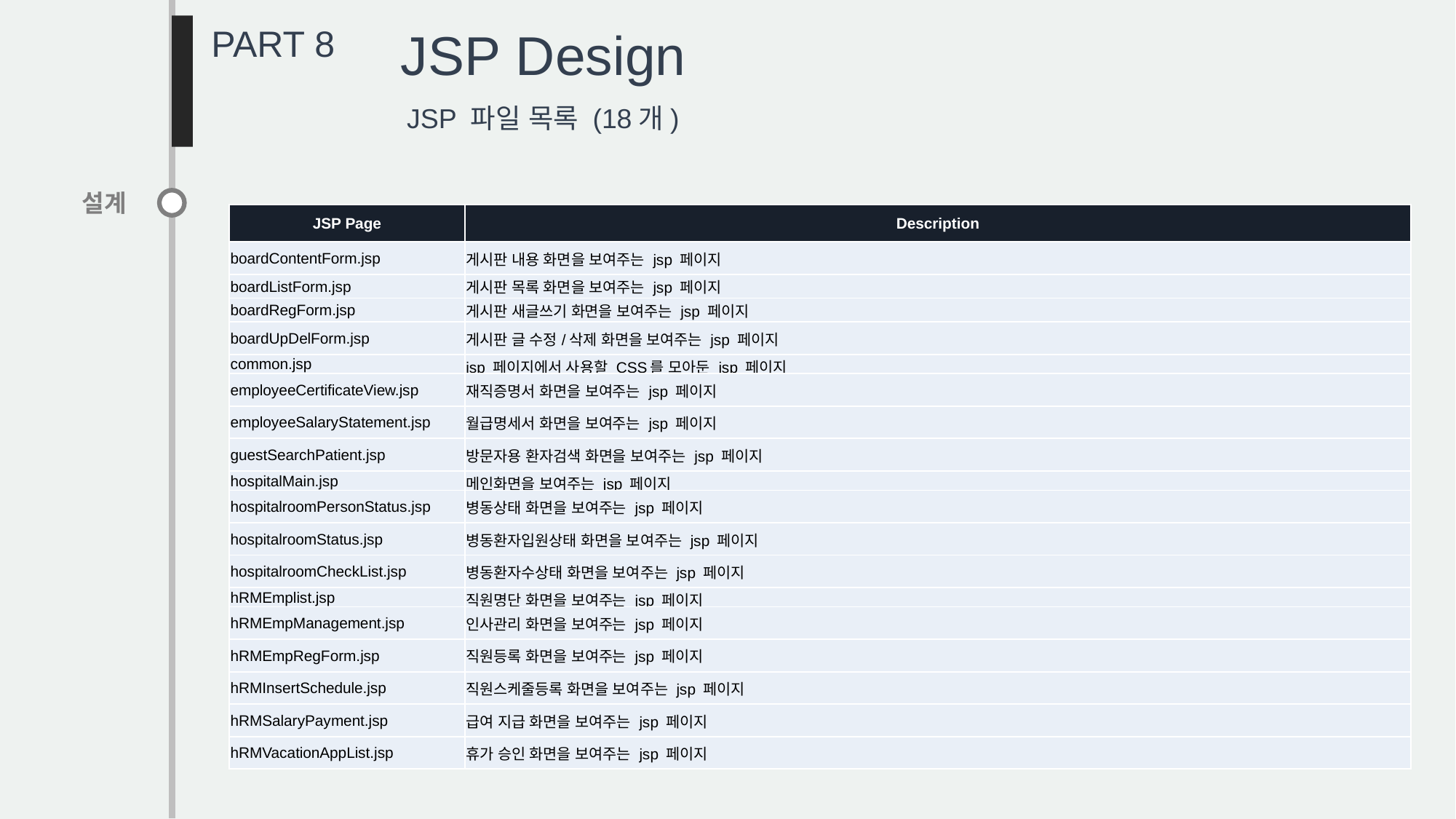

PART 8
JSP Design

JSP 파일 목록 (18개)

설계

| JSP Page | Description |
| --- | --- |
| boardContentForm.jsp | 게시판 내용 화면을 보여주는 jsp 페이지 |
| boardListForm.jsp | 게시판 목록 화면을 보여주는 jsp 페이지 |
| boardRegForm.jsp | 게시판 새글쓰기 화면을 보여주는 jsp 페이지 |
| boardUpDelForm.jsp | 게시판 글 수정/삭제 화면을 보여주는 jsp 페이지 |
| common.jsp | jsp 페이지에서 사용할 CSS를 모아둔 jsp 페이지 |
| employeeCertificateView.jsp | 재직증명서 화면을 보여주는 jsp 페이지 |
| employeeSalaryStatement.jsp | 월급명세서 화면을 보여주는 jsp 페이지 |
| guestSearchPatient.jsp | 방문자용 환자검색 화면을 보여주는 jsp 페이지 |
| hospitalMain.jsp | 메인화면을 보여주는 jsp 페이지 |
| hospitalroomPersonStatus.jsp | 병동상태 화면을 보여주는 jsp 페이지 |
| hospitalroomStatus.jsp | 병동환자입원상태 화면을 보여주는 jsp 페이지 |
| hospitalroomCheckList.jsp | 병동환자수상태 화면을 보여주는 jsp 페이지 |
| hRMEmplist.jsp | 직원명단 화면을 보여주는 jsp 페이지 |
| hRMEmpManagement.jsp | 인사관리 화면을 보여주는 jsp 페이지 |
| hRMEmpRegForm.jsp | 직원등록 화면을 보여주는 jsp 페이지 |
| hRMInsertSchedule.jsp | 직원스케줄등록 화면을 보여주는 jsp 페이지 |
| hRMSalaryPayment.jsp | 급여 지급 화면을 보여주는 jsp 페이지 |
| hRMVacationAppList.jsp | 휴가 승인 화면을 보여주는 jsp 페이지 |